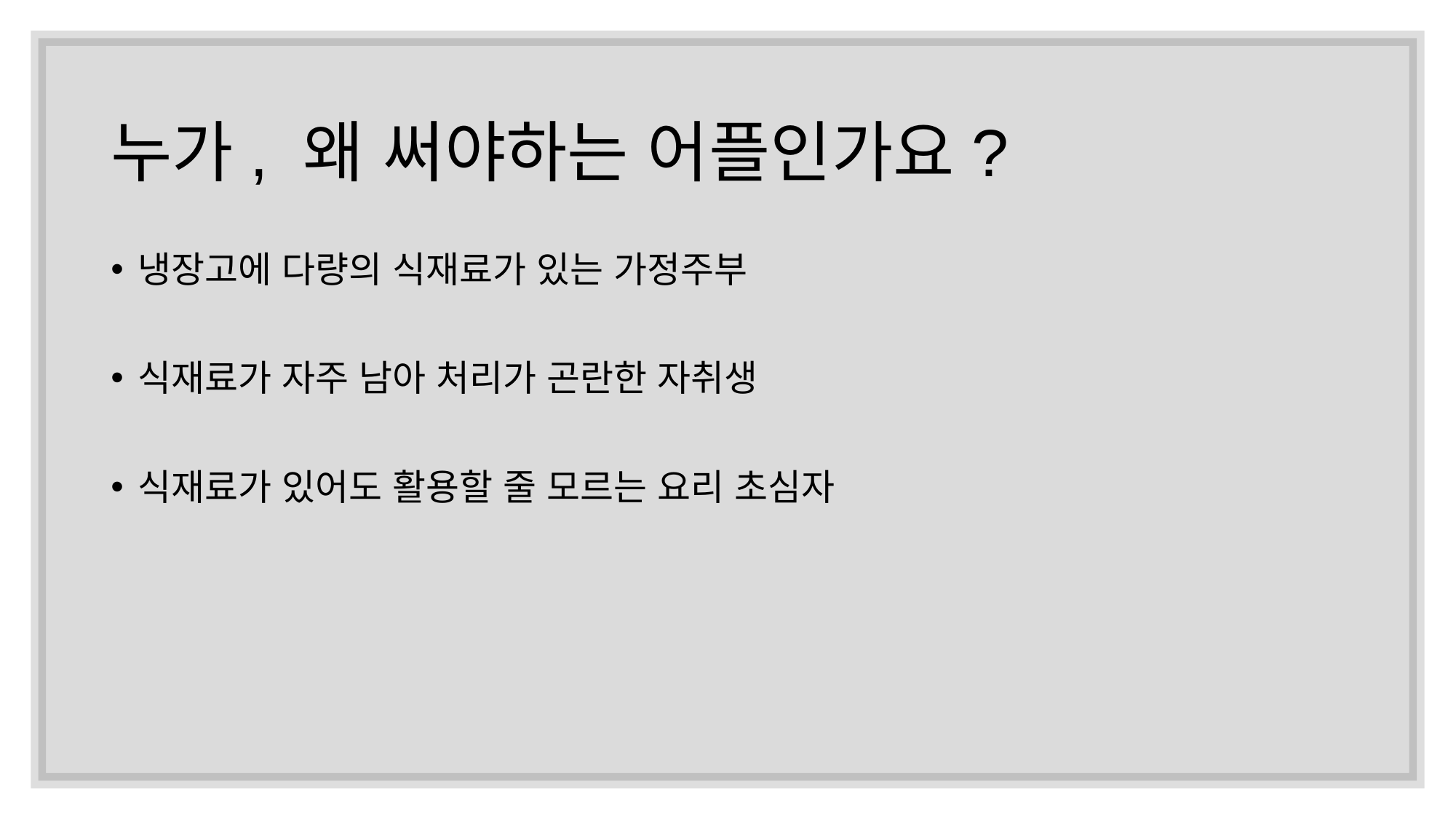

# 누가, 왜 써야하는 어플인가요?
냉장고에 다량의 식재료가 있는 가정주부

식재료가 자주 남아 처리가 곤란한 자취생

식재료가 있어도 활용할 줄 모르는 요리 초심자